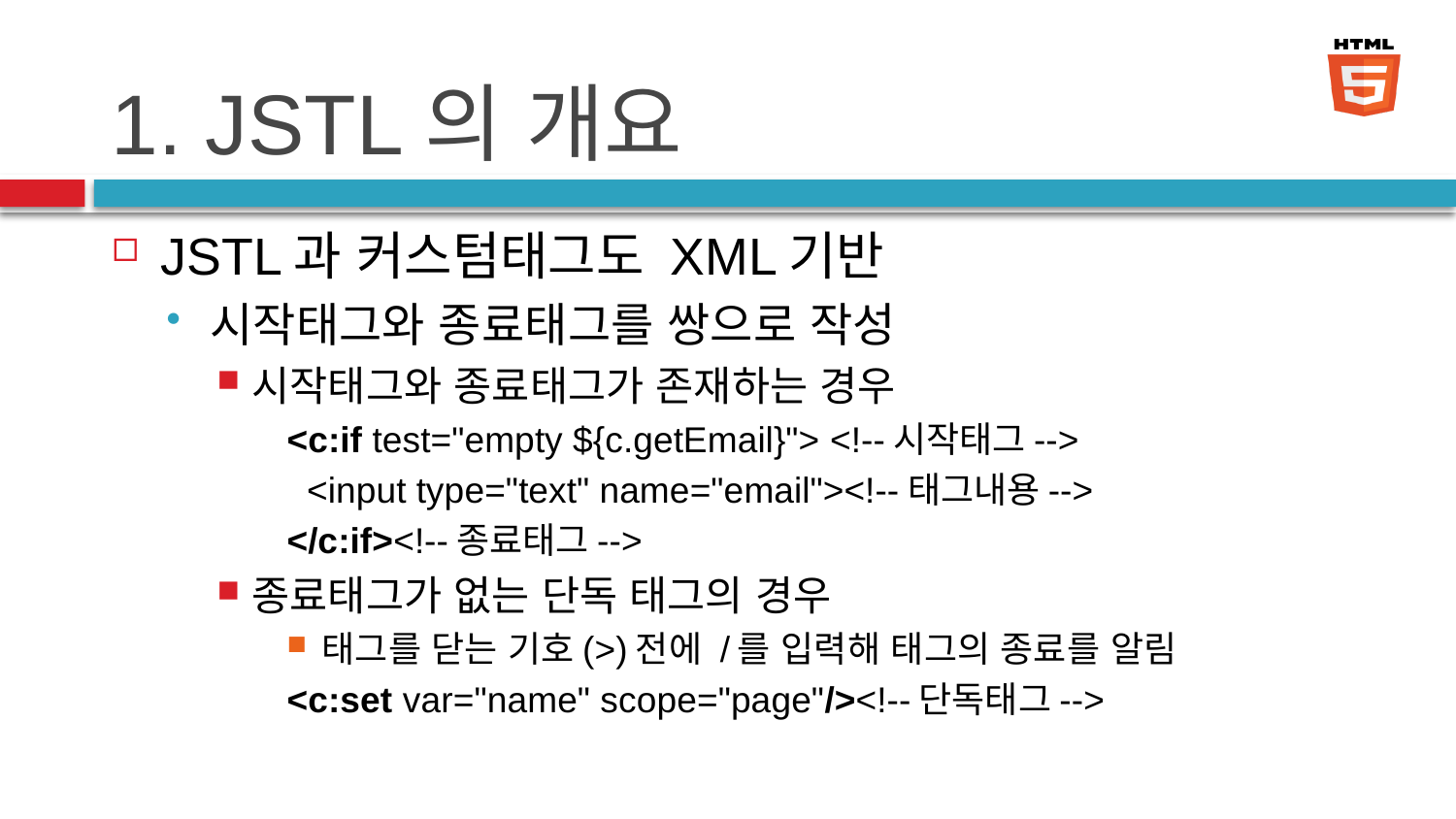

# 1. JSTL의 개요
JSTL과 커스텀태그도 XML기반
시작태그와 종료태그를 쌍으로 작성
시작태그와 종료태그가 존재하는 경우
<c:if test="empty ${c.getEmail}"> <!--시작태그-->
  <input type="text" name="email"><!--태그내용-->
</c:if><!--종료태그-->
종료태그가 없는 단독 태그의 경우
태그를 닫는 기호(>)전에 /를 입력해 태그의 종료를 알림
<c:set var="name" scope="page"/><!--단독태그-->